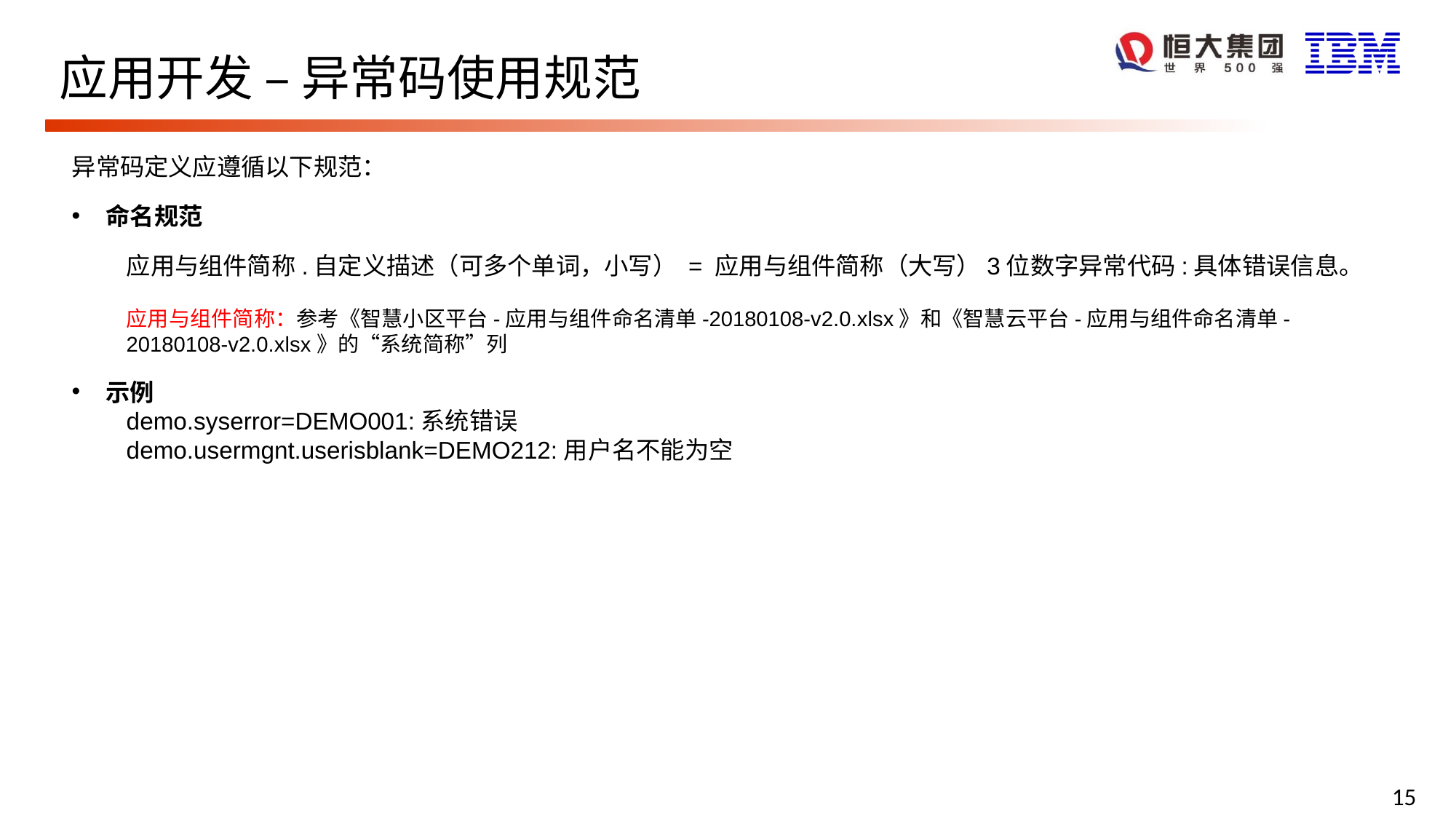

# 应用开发 – 异常码使用规范
异常码定义应遵循以下规范：
命名规范
应用与组件简称.自定义描述（可多个单词，小写） = 应用与组件简称（大写）3位数字异常代码:具体错误信息。

应用与组件简称：参考《智慧小区平台-应用与组件命名清单-20180108-v2.0.xlsx》和《智慧云平台-应用与组件命名清单-20180108-v2.0.xlsx》的“系统简称”列
示例
demo.syserror=DEMO001:系统错误
demo.usermgnt.userisblank=DEMO212:用户名不能为空